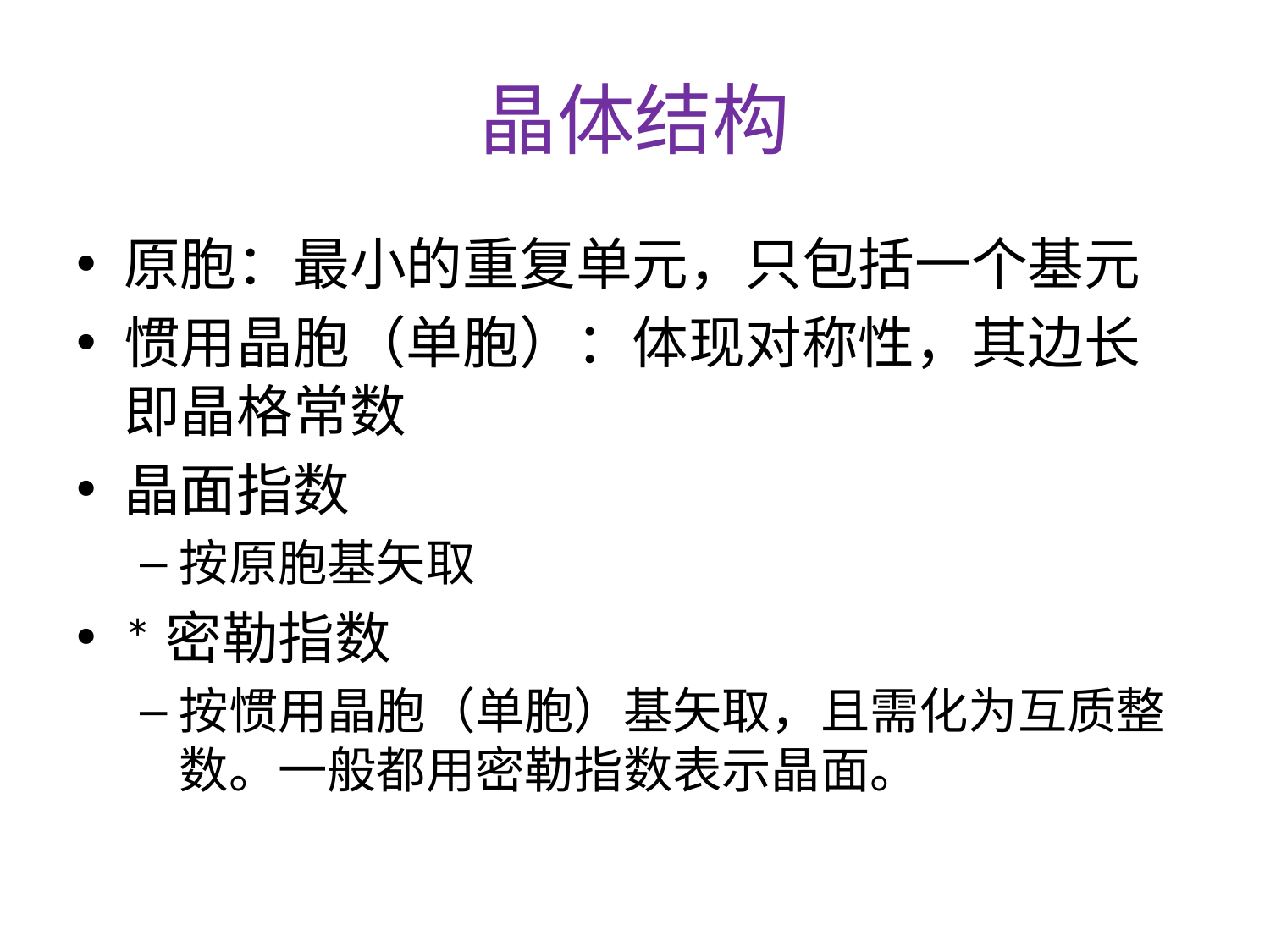

# 晶体结构
原胞：最小的重复单元，只包括一个基元
惯用晶胞（单胞）：体现对称性，其边长即晶格常数
晶面指数
按原胞基矢取
*密勒指数
按惯用晶胞（单胞）基矢取，且需化为互质整数。一般都用密勒指数表示晶面。